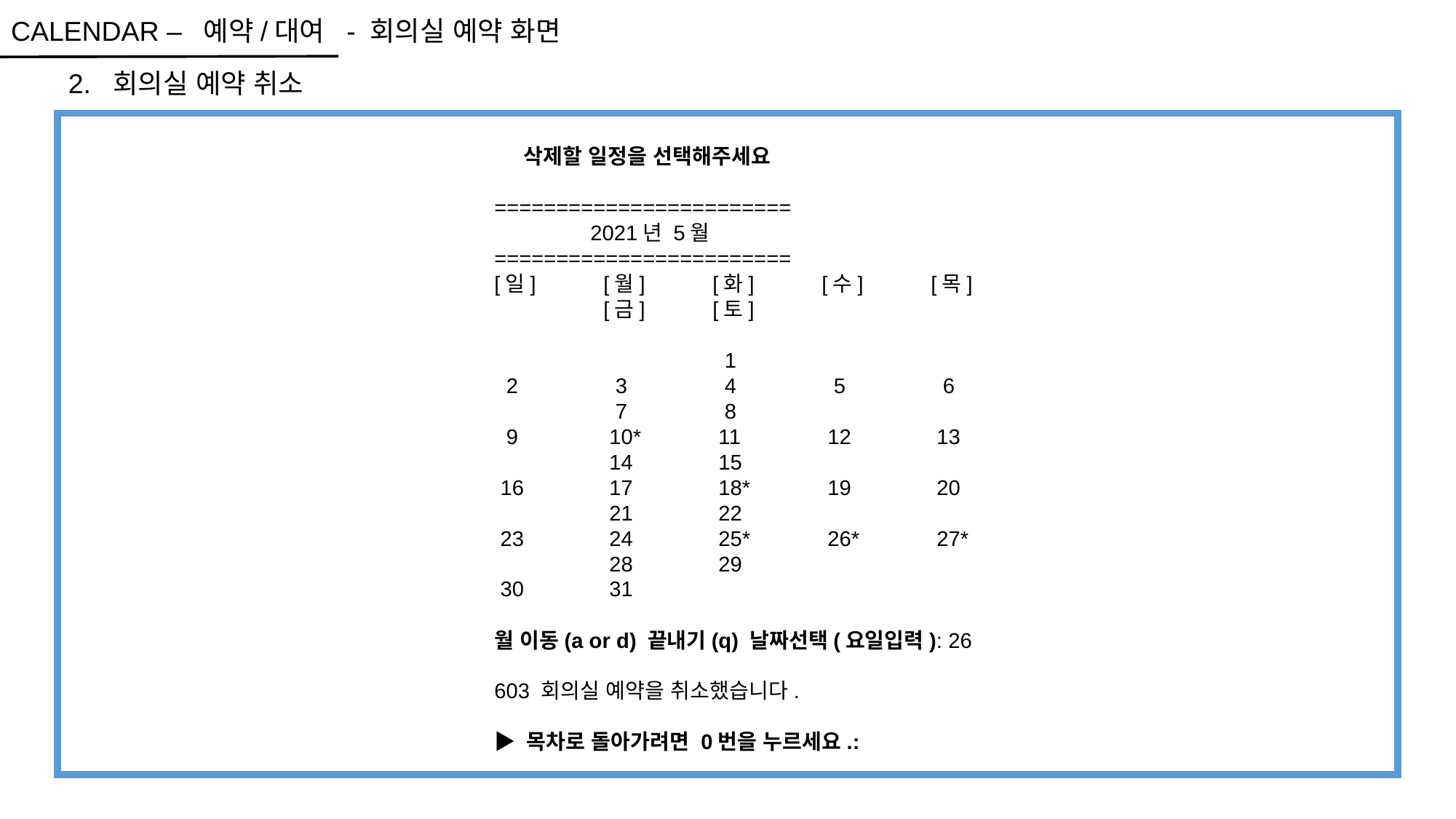

CALENDAR –  예약/대여  - 회의실 예약 화면
2.  회의실 예약 취소

    삭제할 일정을 선택해주세요

========================
                2021년 5월
========================
[일]	[월]	[화]	[수]	[목]	[금]	[토]
						  1
  2	  3	  4	  5	  6	  7	  8
  9	 10*	 11	 12	 13	 14	 15
 16	 17	 18*	 19	 20	 21	 22
 23	 24	 25*	 26*	 27*	 28	 29
 30	 31

월 이동(a or d) 끝내기(q) 날짜선택(요일입력): 26

603 회의실 예약을 취소했습니다.

▶ 목차로 돌아가려면 0번을 누르세요.: